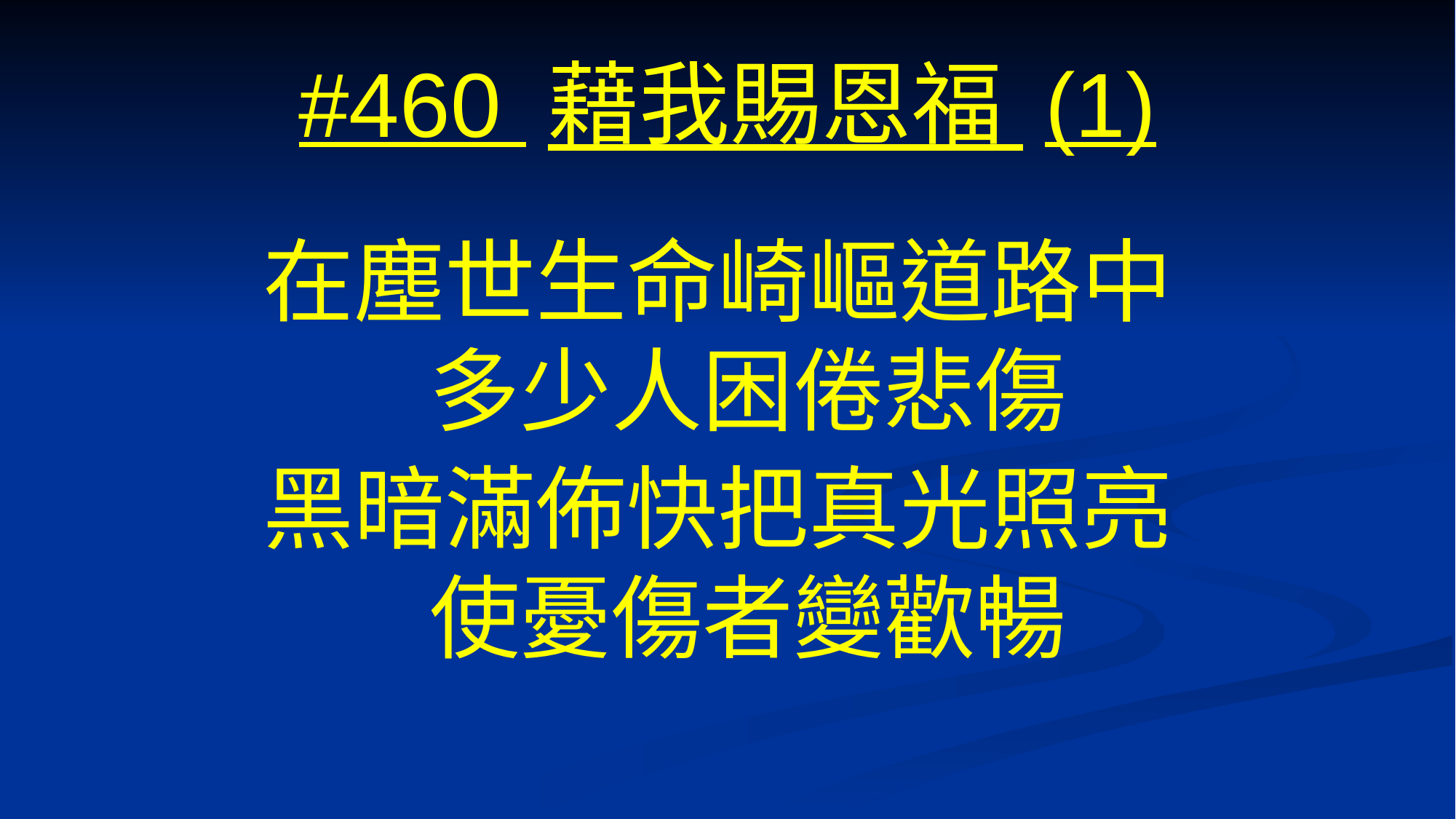

# #460 藉我賜恩福 (1)
在塵世生命崎嶇道路中  多少人困倦悲傷
黑暗滿佈快把真光照亮  使憂傷者變歡暢